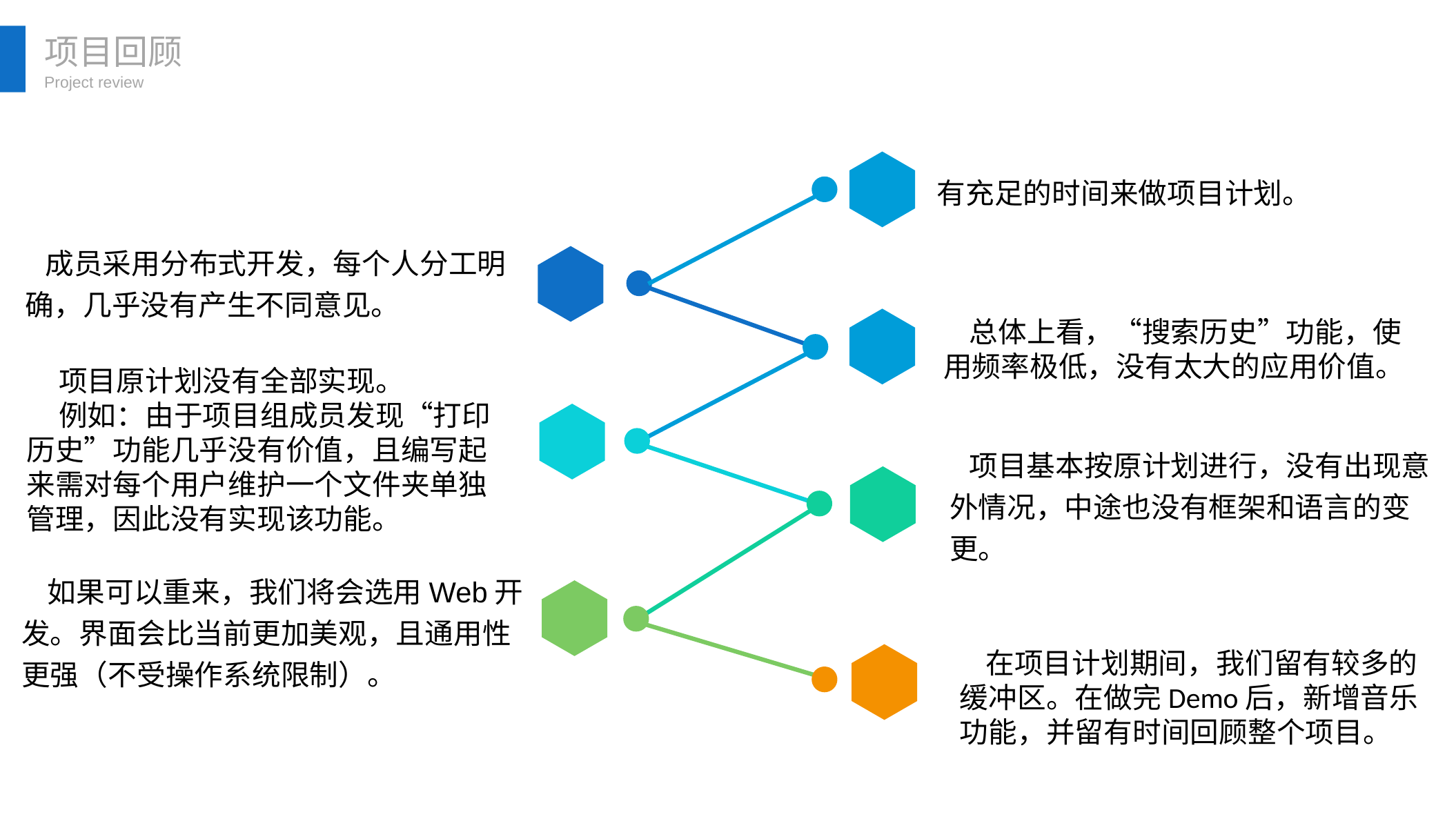

项目回顾
Project review

  有充足的时间来做项目计划。

  成员采用分布式开发，每个人分工明确，几乎没有产生不同意见。

   总体上看，“搜索历史”功能，使用频率极低，没有太大的应用价值。

    项目原计划没有全部实现。
    例如：由于项目组成员发现“打印历史”功能几乎没有价值，且编写起来需对每个用户维护一个文件夹单独管理，因此没有实现该功能。

  项目基本按原计划进行，没有出现意外情况，中途也没有框架和语言的变更。

   如果可以重来，我们将会选用Web开发。界面会比当前更加美观，且通用性更强（不受操作系统限制）。

   在项目计划期间，我们留有较多的缓冲区。在做完Demo后，新增音乐功能，并留有时间回顾整个项目。